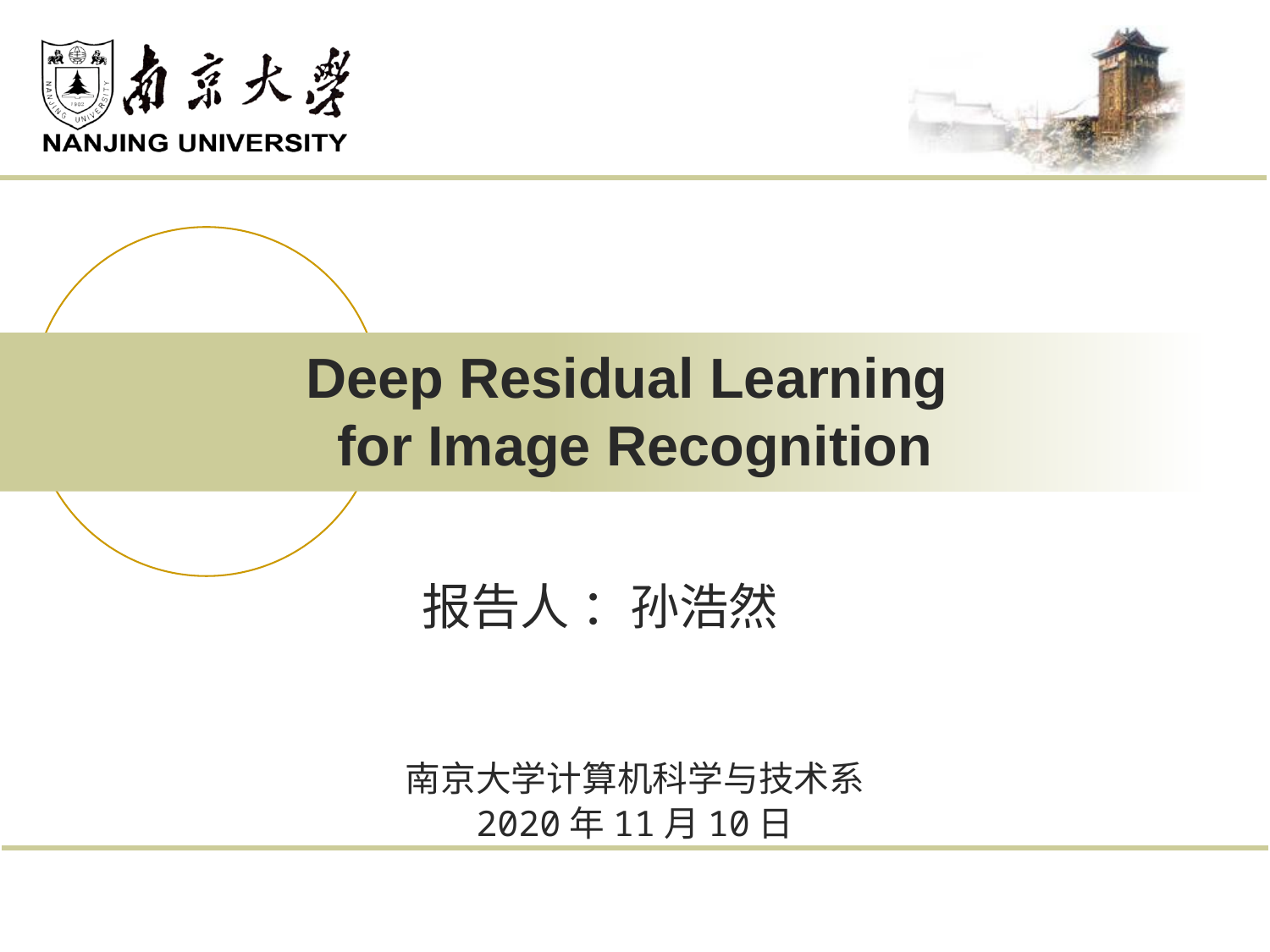

# Deep Residual Learning for Image Recognition
报告人 ：孙浩然
南京大学计算机科学与技术系
2020年11月10日